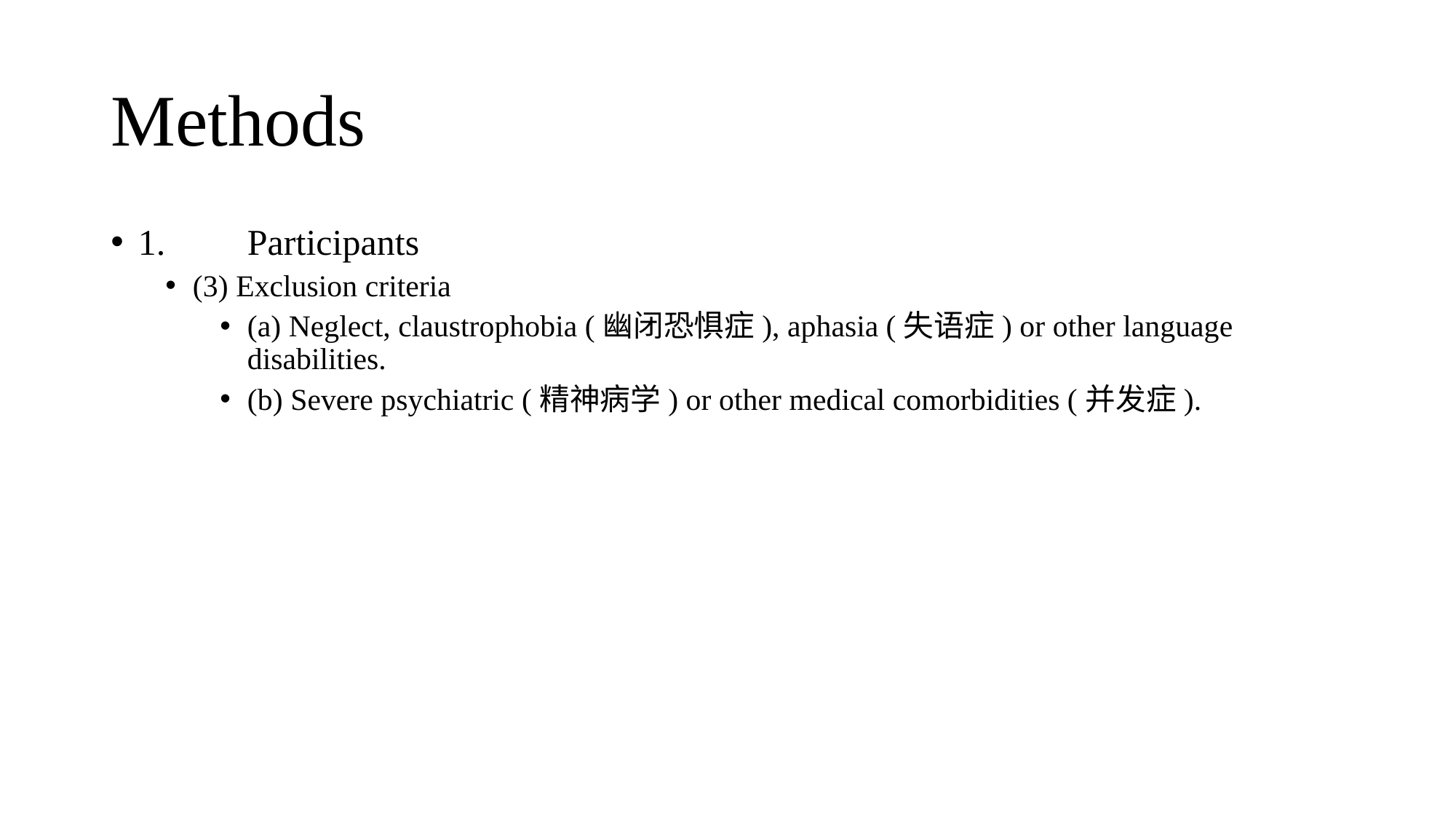

# Methods
1.	Participants
(3) Exclusion criteria
(a) Neglect, claustrophobia (幽闭恐惧症), aphasia (失语症) or other language disabilities.
(b) Severe psychiatric (精神病学) or other medical comorbidities (并发症).